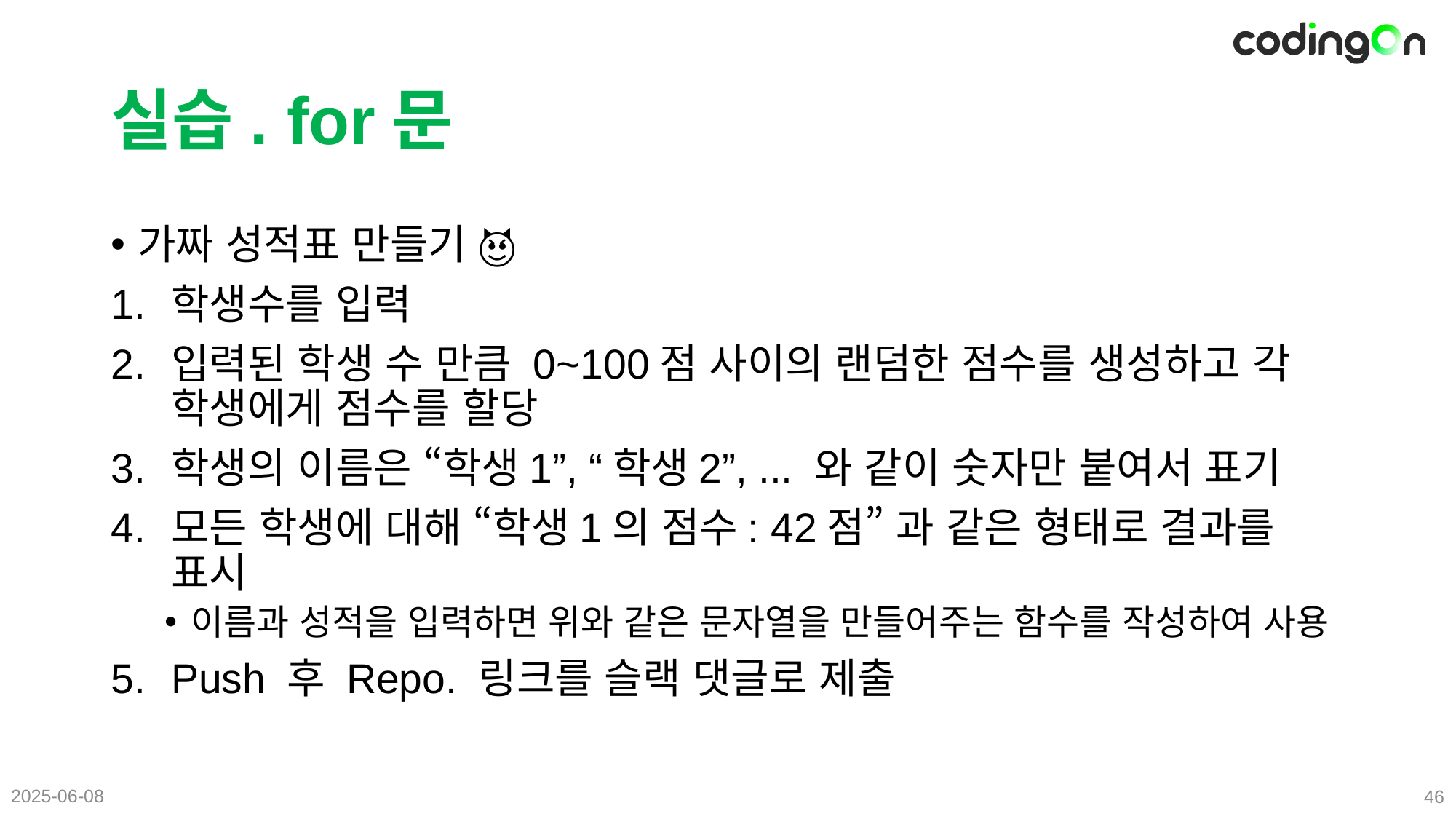

# 실습. for문
가짜 성적표 만들기 😈
학생수를 입력
입력된 학생 수 만큼 0~100점 사이의 랜덤한 점수를 생성하고 각 학생에게 점수를 할당
학생의 이름은 “학생1”, “학생2”, ... 와 같이 숫자만 붙여서 표기
모든 학생에 대해 “학생1의 점수: 42점” 과 같은 형태로 결과를 표시
이름과 성적을 입력하면 위와 같은 문자열을 만들어주는 함수를 작성하여 사용
Push 후 Repo. 링크를 슬랙 댓글로 제출

2025-06-08
46